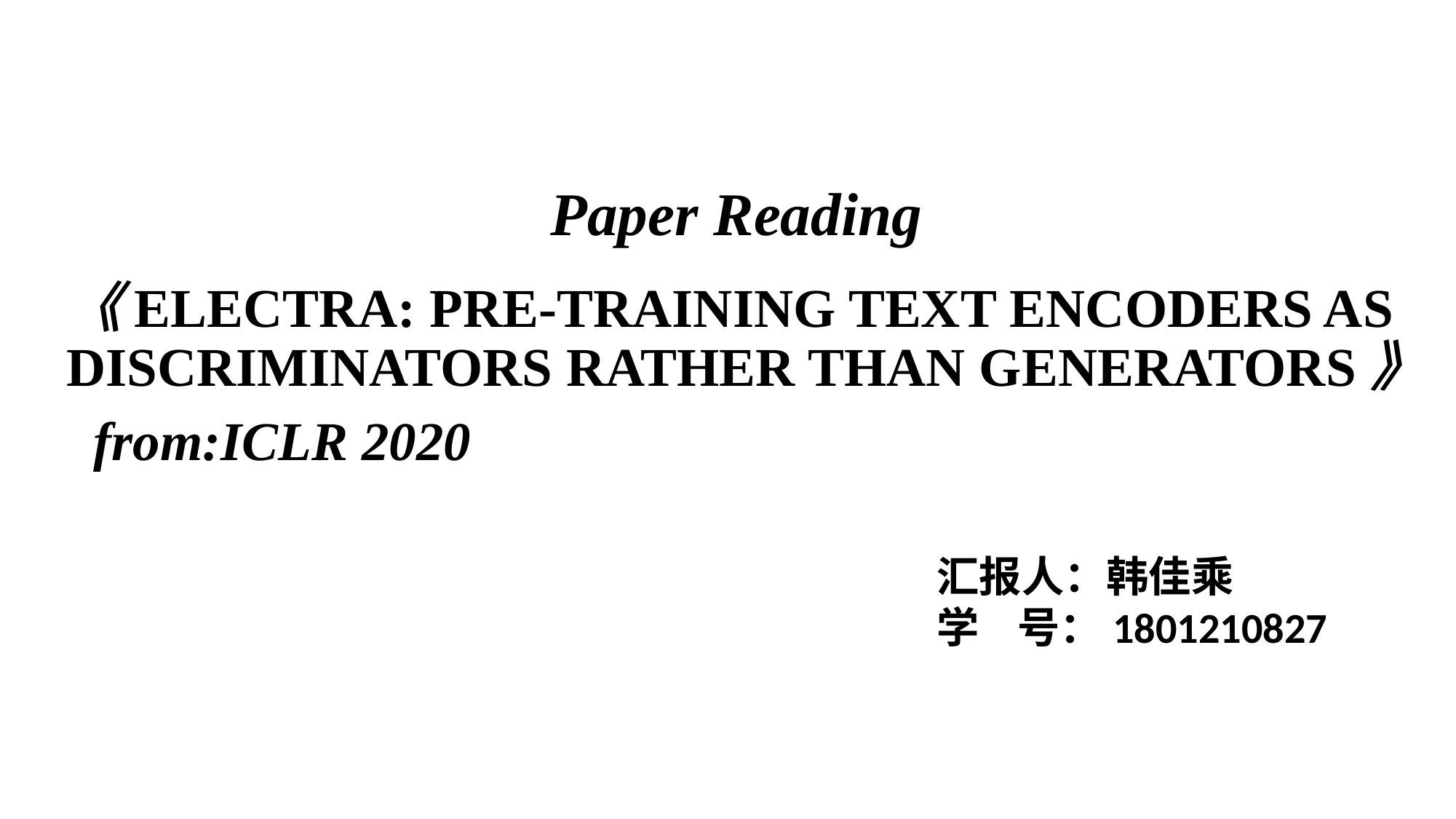

Paper Reading

《ELECTRA: PRE-TRAINING TEXT ENCODERS AS DISCRIMINATORS RATHER THAN GENERATORS》
  from:ICLR 2020
汇报人：韩佳乘
学    号：1801210827